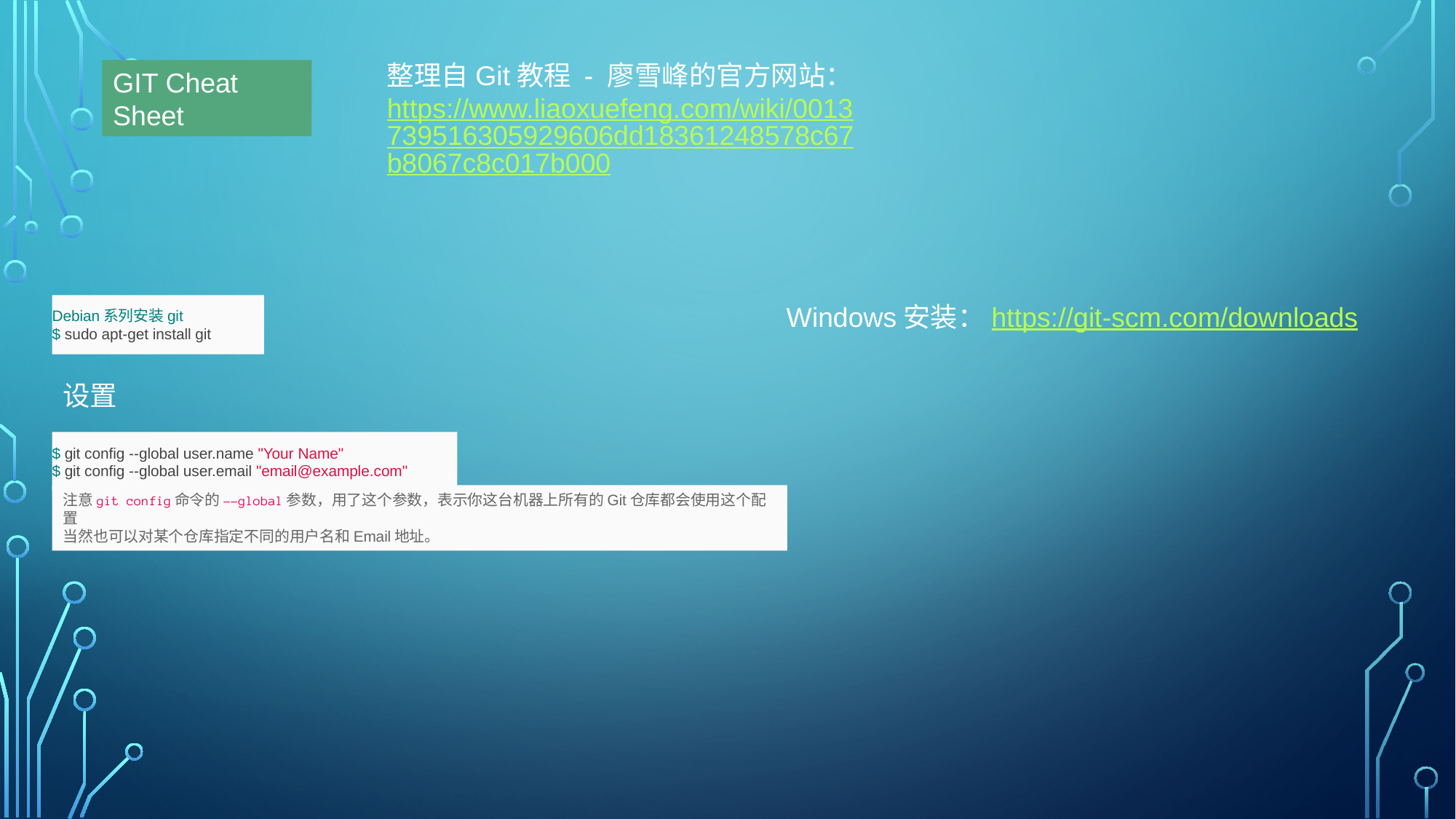

整理自Git教程 - 廖雪峰的官方网站：
https://www.liaoxuefeng.com/wiki/0013739516305929606dd18361248578c67b8067c8c017b000
GIT Cheat Sheet
Windows安装：https://git-scm.com/downloads
Debian系列安装git
$ sudo apt-get install git
设置
$ git config --global user.name "Your Name"
$ git config --global user.email "email@example.com"
注意git config命令的--global参数，用了这个参数，表示你这台机器上所有的Git仓库都会使用这个配置
当然也可以对某个仓库指定不同的用户名和Email地址。